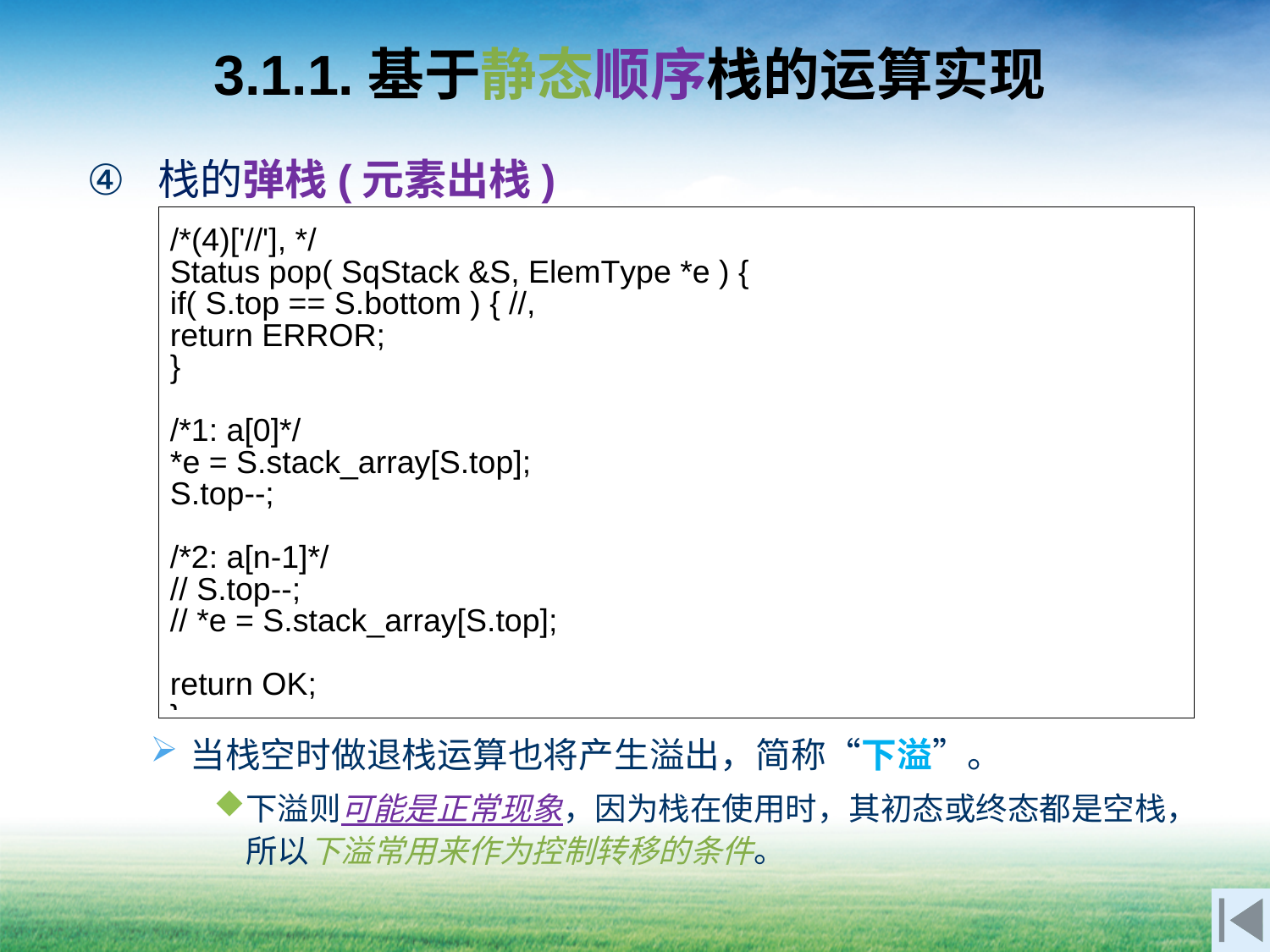

# 3.1.1.基于静态顺序栈的运算实现
栈的弹栈(元素出栈)

当栈空时做退栈运算也将产生溢出，简称“下溢”。
下溢则可能是正常现象，因为栈在使用时，其初态或终态都是空栈，所以下溢常用来作为控制转移的条件。